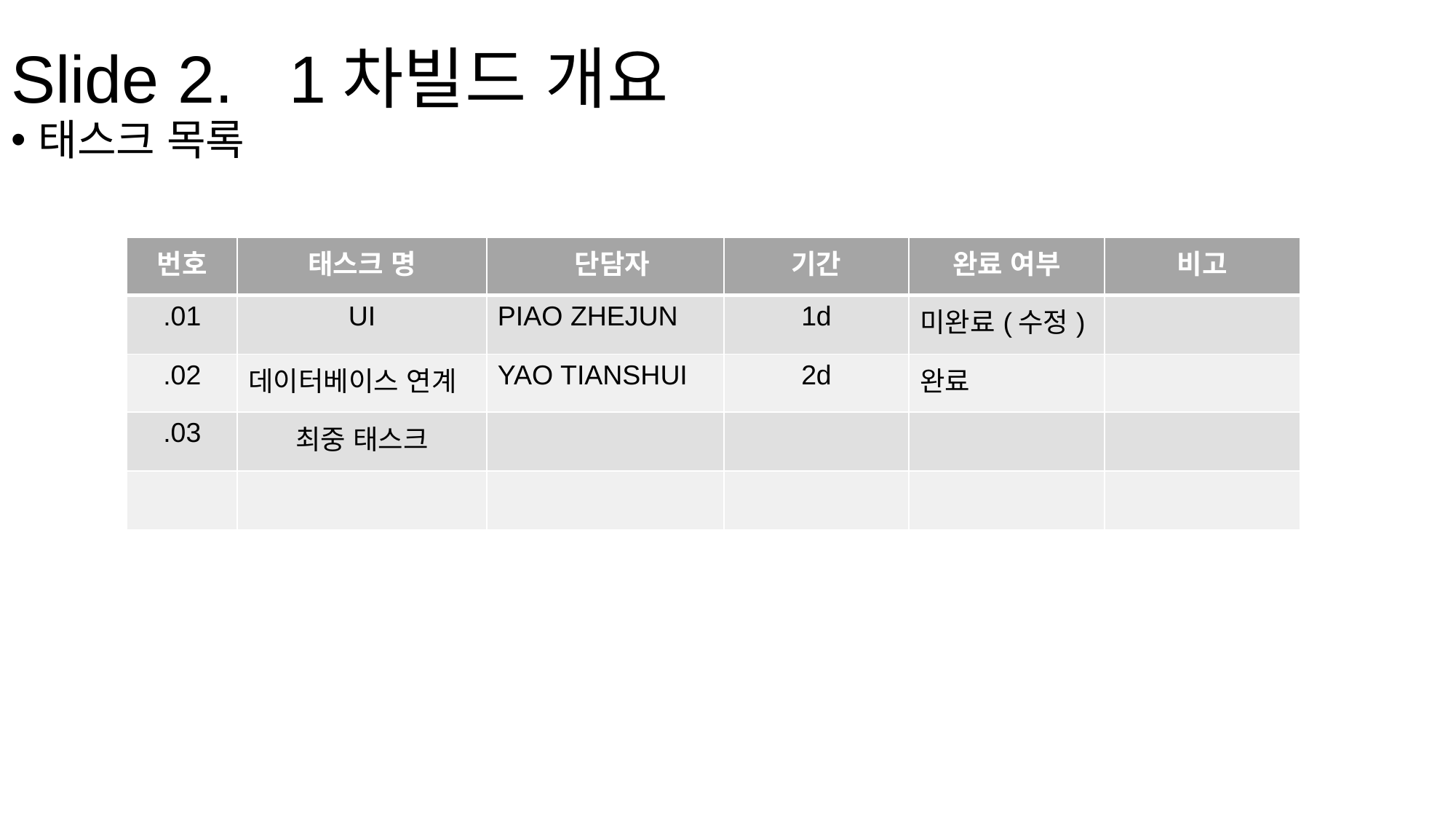

# Slide 2.   1차빌드 개요
태스크 목록
| 번호 | 태스크 명 | 단담자 | 기간 | 완료 여부 | 비고 |
| --- | --- | --- | --- | --- | --- |
| .01 | UI | PIAO ZHEJUN | 1d | 미완료(수정) |  |
| .02 | 데이터베이스 연계 | YAO TIANSHUI | 2d | 완료 |  |
| .03 | 최중 태스크 |  |  |  |  |
|  |  |  |  |  |  |